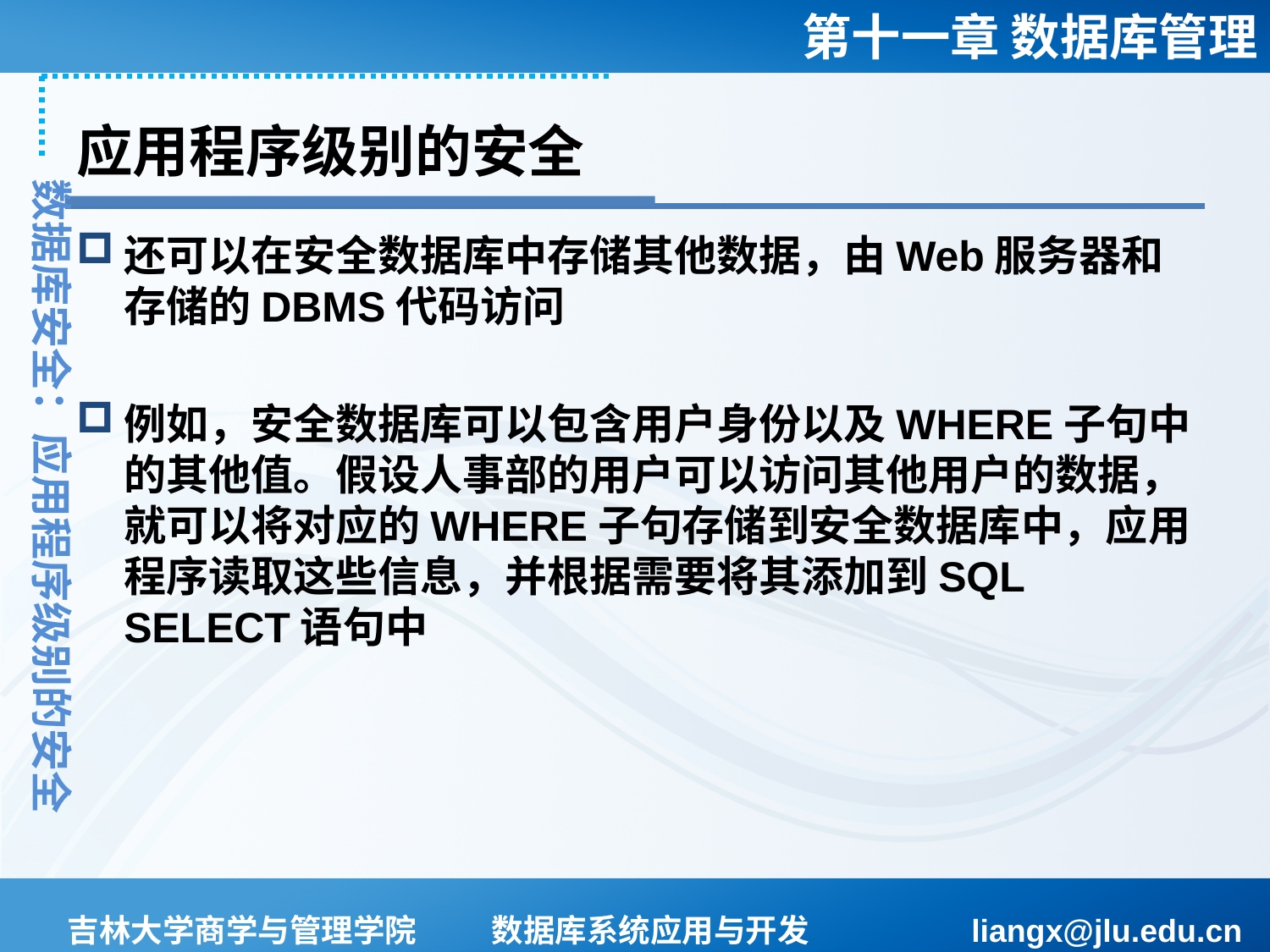

# 应用程序级别的安全
数据库安全：应用程序级别的安全
还可以在安全数据库中存储其他数据，由Web服务器和存储的DBMS代码访问

例如，安全数据库可以包含用户身份以及WHERE子句中的其他值。假设人事部的用户可以访问其他用户的数据，就可以将对应的WHERE子句存储到安全数据库中，应用程序读取这些信息，并根据需要将其添加到SQL SELECT语句中